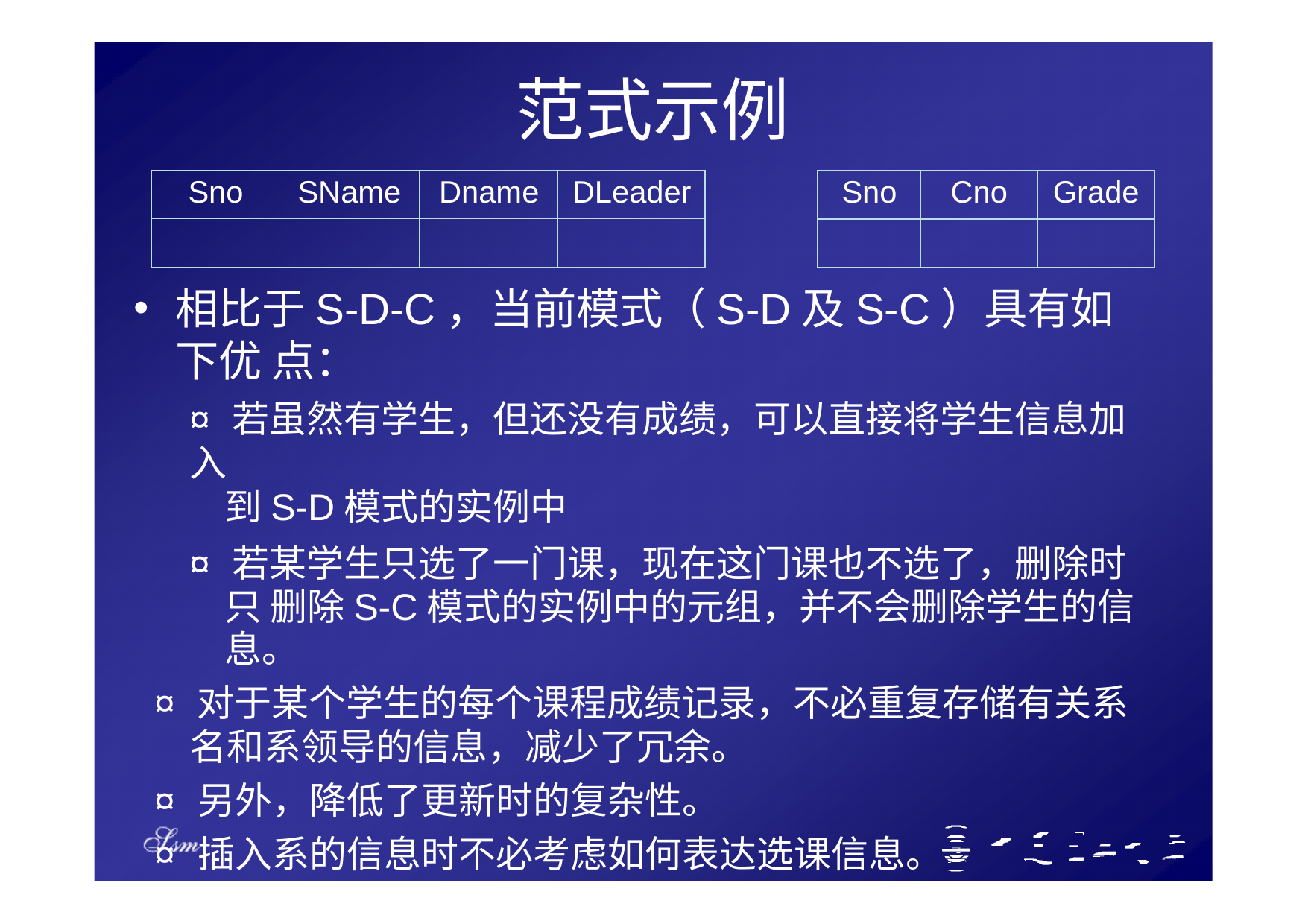

# 范式示例
| Sno | SName | Dname | DLeader |
| --- | --- | --- | --- |
|  |  |  |  |
| Sno | Cno | Grade |
| --- | --- | --- |
|  |  |  |
相比于S-D-C，当前模式（S-D及S-C）具有如下优 点：
¤ 若虽然有学生，但还没有成绩，可以直接将学生信息加入
到S-D模式的实例中
¤ 若某学生只选了一门课，现在这门课也不选了，删除时只 删除S-C模式的实例中的元组，并不会删除学生的信息。
¤ 对于某个学生的每个课程成绩记录，不必重复存储有关系
名和系领导的信息，减少了冗余。
¤ 另外，降低了更新时的复杂性。
¤ 插入系的信息时不必考虑如何表达选课信息。

Ssm